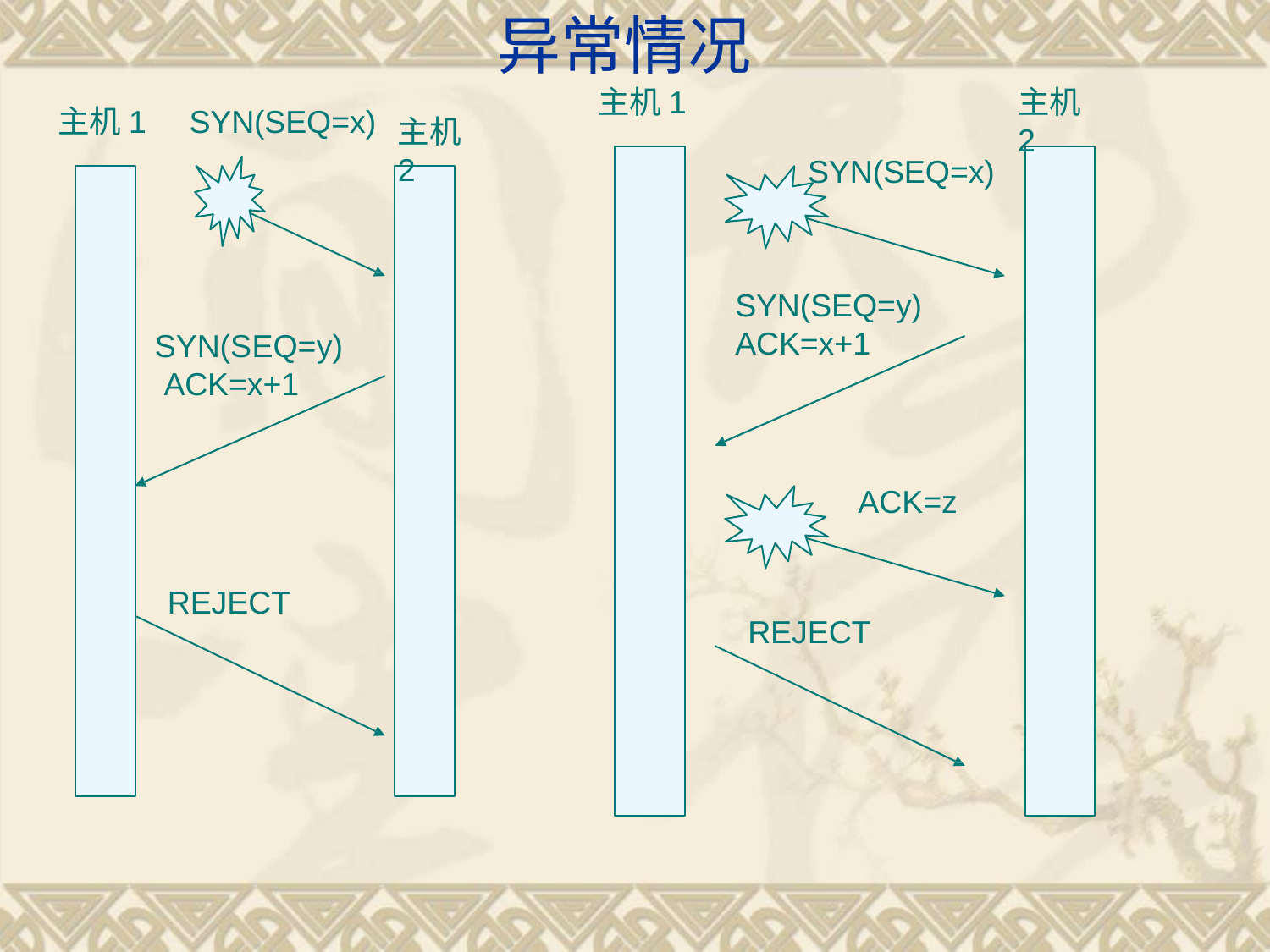

# 异常情况
主机1
主机2
主机1	SYN(SEQ=x)
主机2

SYN(SEQ=x)

SYN(SEQ=y)
ACK=x+1
SYN(SEQ=y)  ACK=x+1

ACK=z

REJECT
REJECT